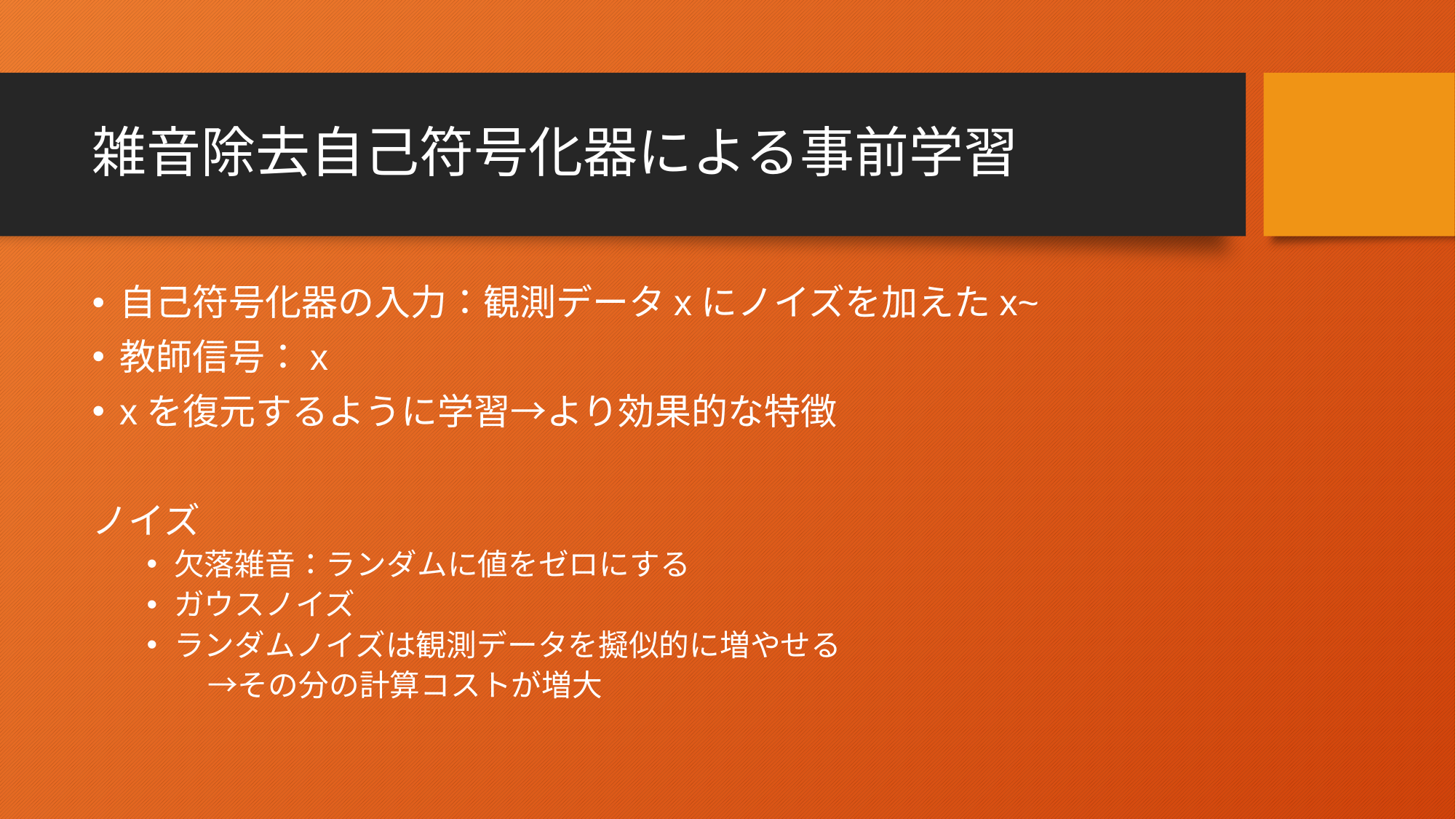

# 雑音除去自己符号化器による事前学習
自己符号化器の入力：観測データxにノイズを加えたx~
教師信号：x
xを復元するように学習→より効果的な特徴

ノイズ
欠落雑音：ランダムに値をゼロにする
ガウスノイズ
ランダムノイズは観測データを擬似的に増やせる
　　→その分の計算コストが増大